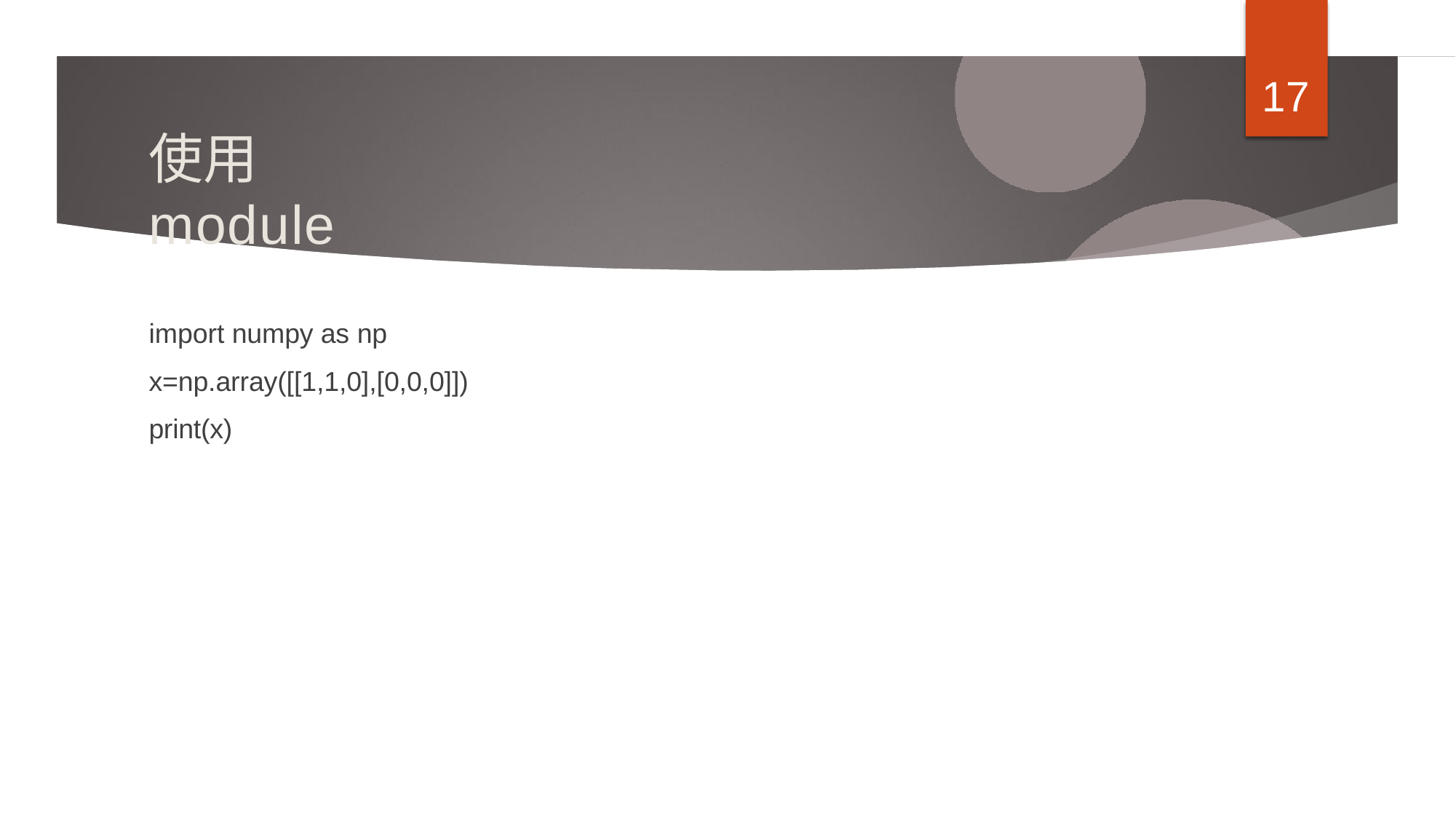

17
# 使用module
import numpy as np  x=np.array([[1,1,0],[0,0,0]])
print(x)